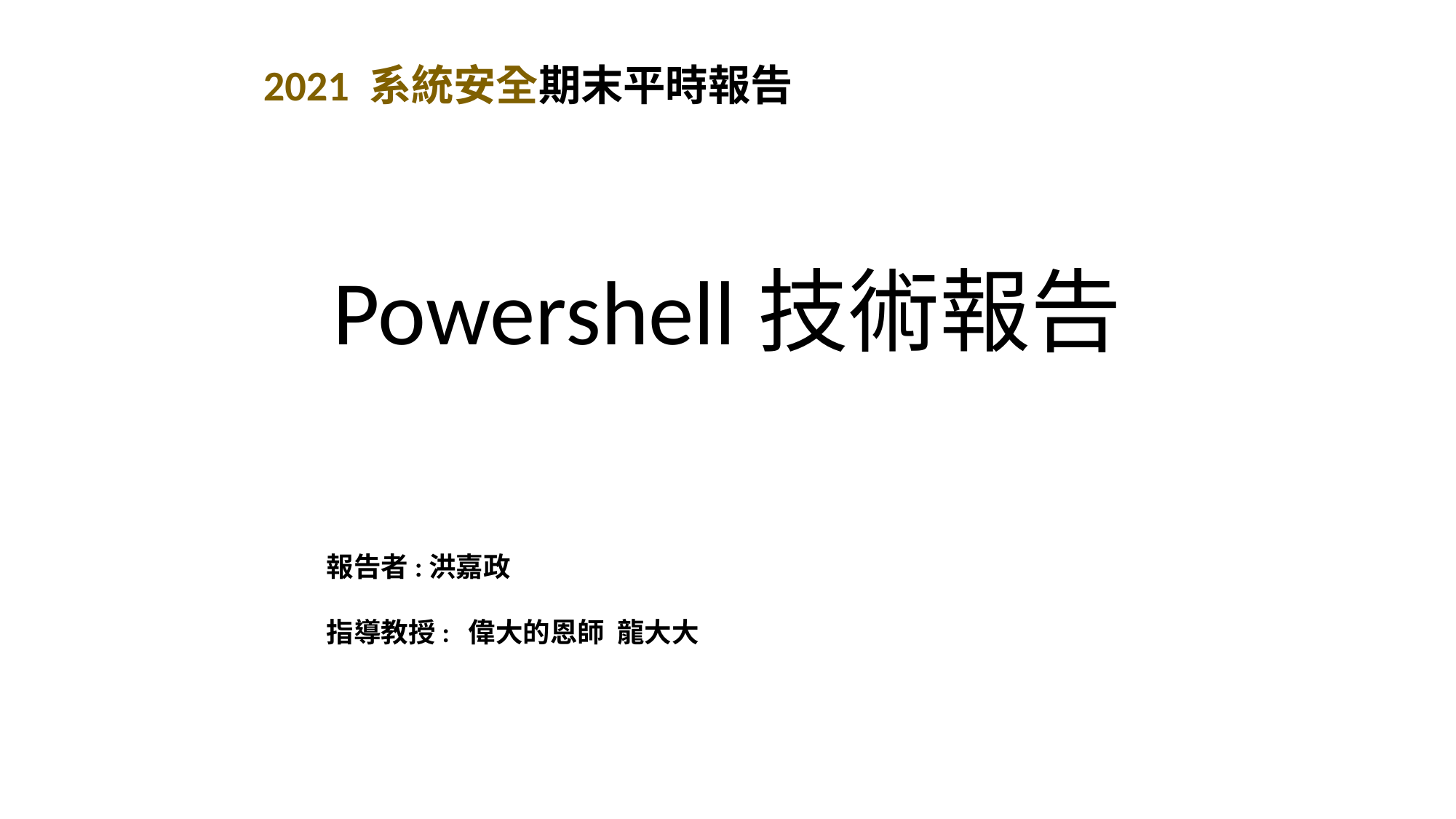

2021 系統安全期末平時報告
# Powershell技術報告
報告者:洪嘉政

指導教授:  偉大的恩師  龍大大